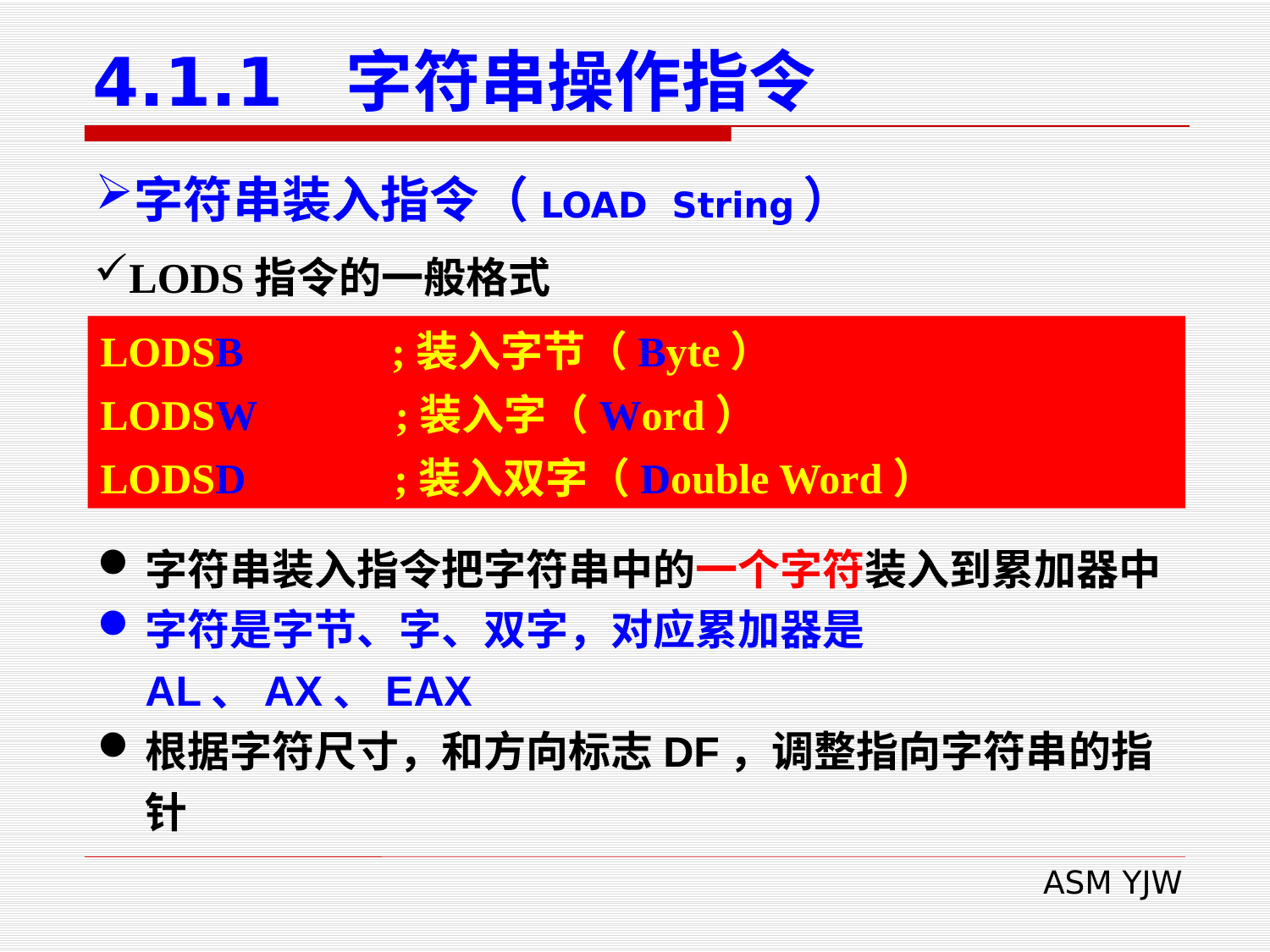

# 4.1.1  字符串操作指令
字符串装入指令（LOAD  String）
LODS指令的一般格式
LODSB              ;装入字节（Byte）
LODSW             ;装入字（Word）
LODSD              ;装入双字（Double Word）
字符串装入指令把字符串中的一个字符装入到累加器中
字符是字节、字、双字，对应累加器是AL、AX、EAX
根据字符尺寸，和方向标志DF，调整指向字符串的指针